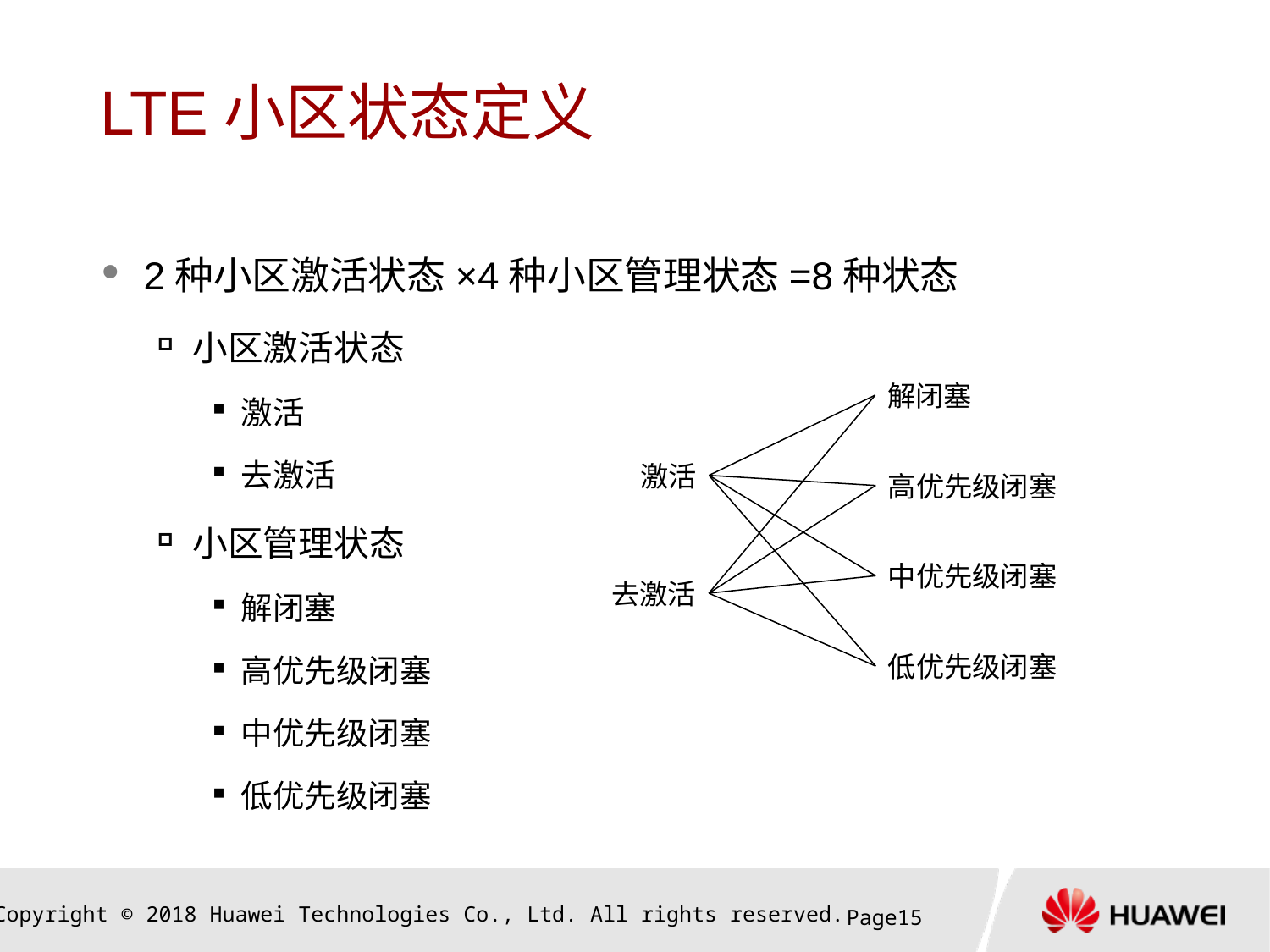

# LTE小区状态定义
2种小区激活状态×4种小区管理状态=8种状态
小区激活状态
激活
去激活
小区管理状态
解闭塞
高优先级闭塞
中优先级闭塞
低优先级闭塞
解闭塞
激活
高优先级闭塞
中优先级闭塞
去激活
低优先级闭塞
Page15